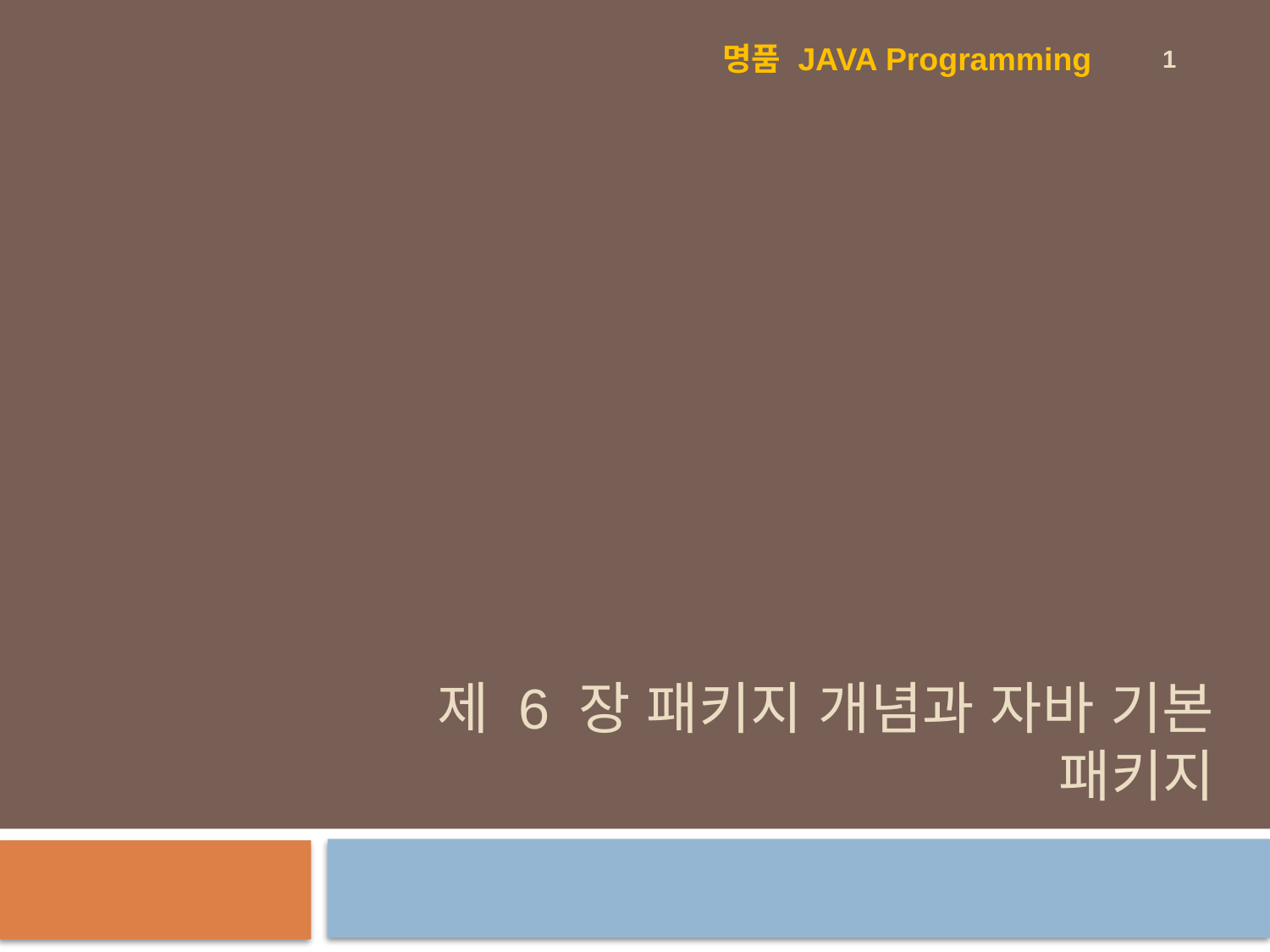

1
명품 JAVA Programming
# 제 6 장 패키지 개념과 자바 기본 패키지